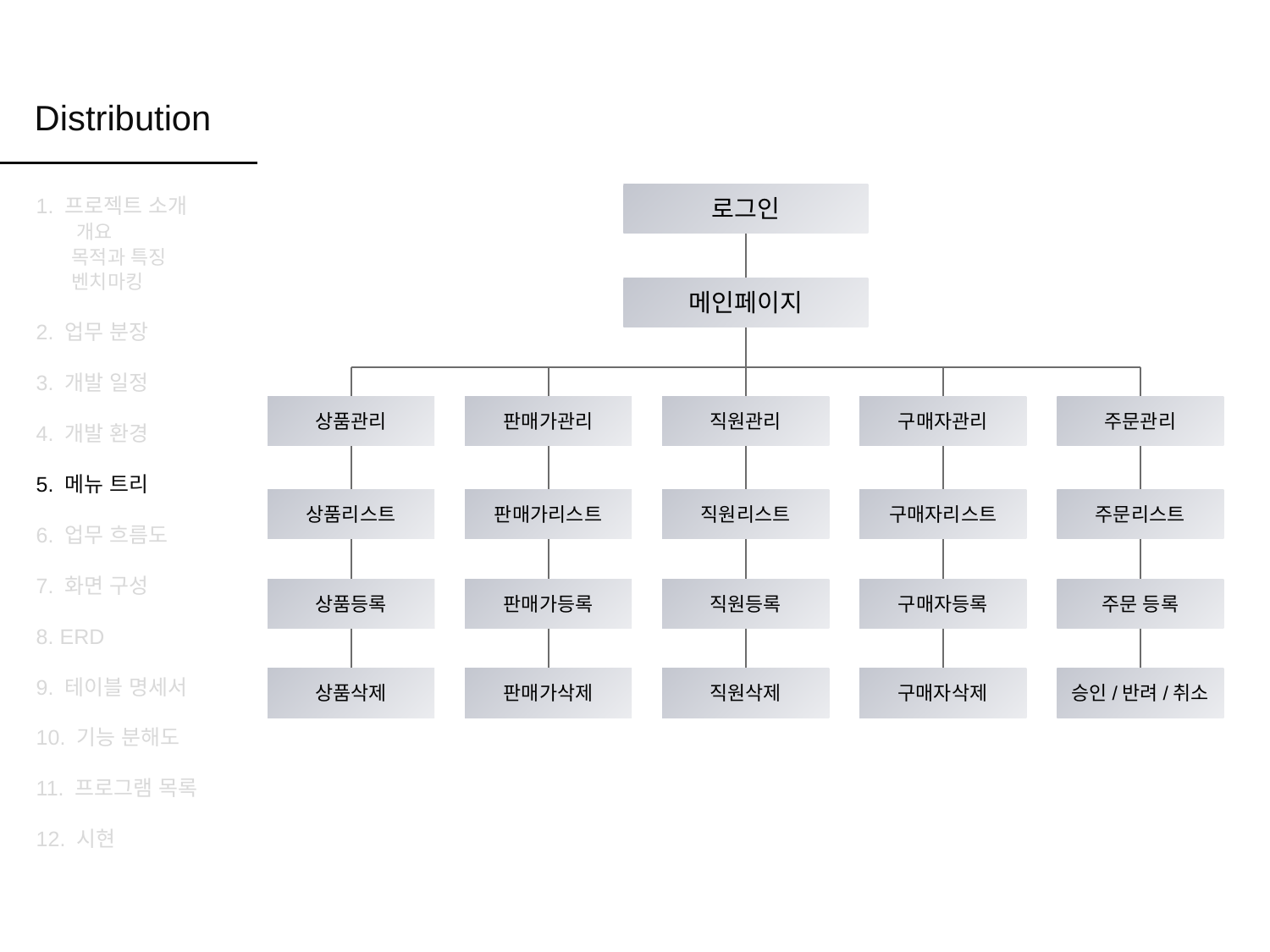

Distribution

로그인

메인페이지

상품관리

상품리스트

상품등록

상품삭제

판매가관리

판매가리스트

판매가등록

판매가삭제

직원관리

직원리스트

직원등록

직원삭제

구매자관리

구매자리스트

구매자등록

구매자삭제

주문관리

주문리스트

주문 등록

승인/반려/취소
1. 프로젝트 소개
      개요
      목적과 특징
      벤치마킹
2. 업무 분장
3. 개발 일정
4. 개발 환경
5. 메뉴 트리
6. 업무 흐름도
7. 화면 구성
8. ERD
9. 테이블 명세서
10. 기능 분해도
11. 프로그램 목록
12. 시현